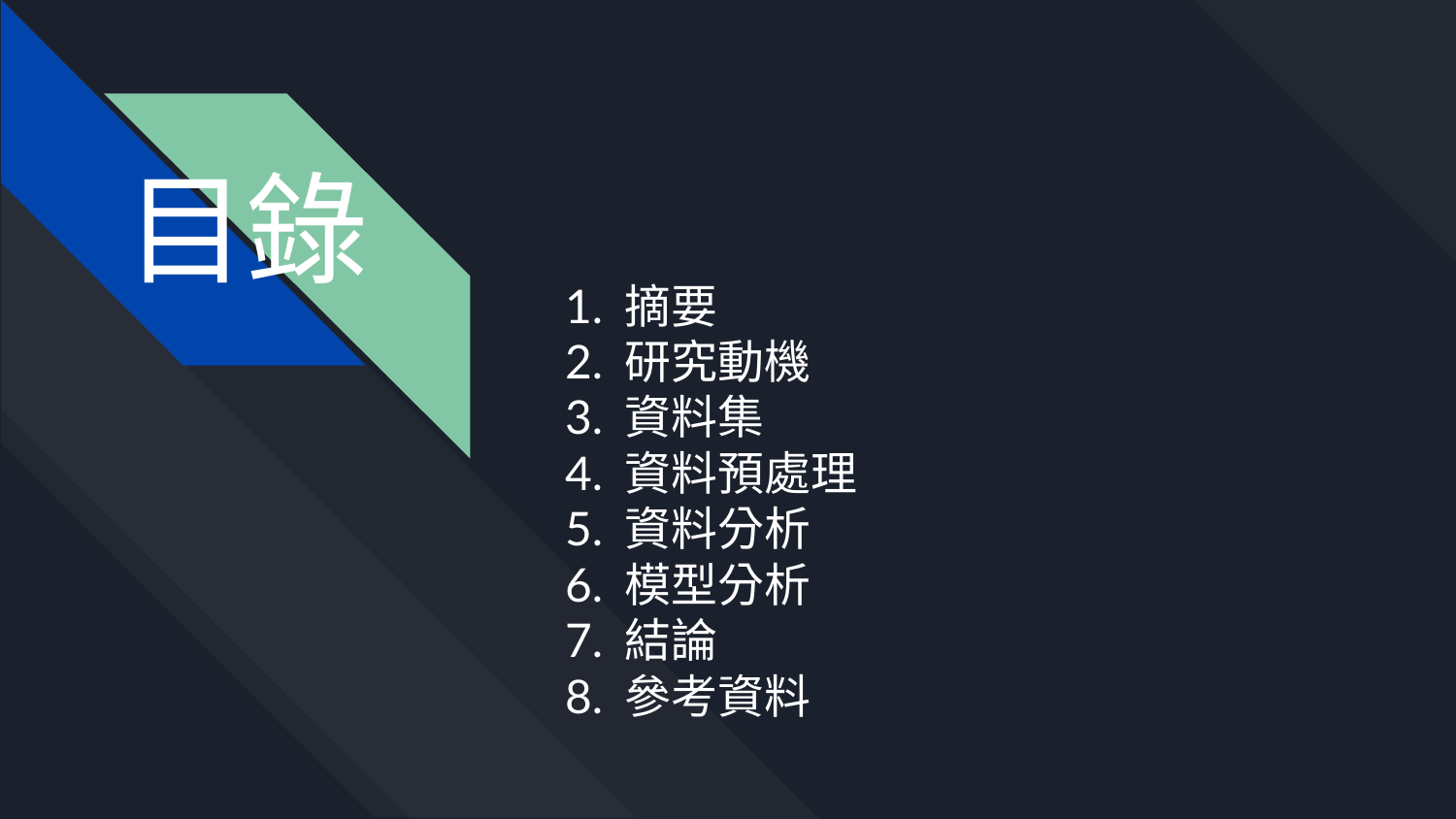

# 目錄
摘要
研究動機
資料集
資料預處理
資料分析
模型分析
結論
參考資料